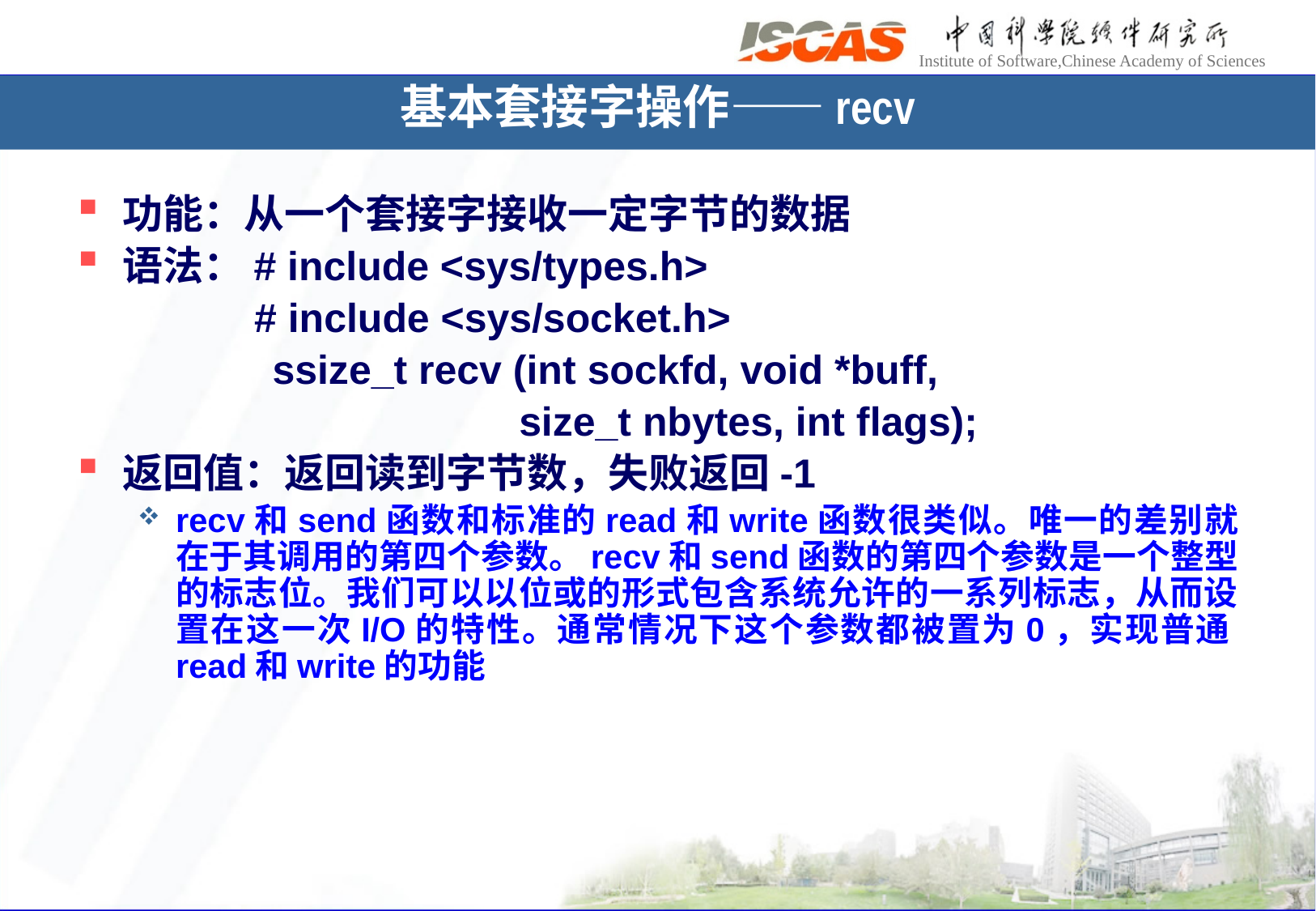

# 基本套接字操作——recv
功能：从一个套接字接收一定字节的数据
语法：# include <sys/types.h>
    　　　# include <sys/socket.h>
      　　　ssize_t recv (int sockfd, void *buff,
                                       size_t nbytes, int flags);
返回值：返回读到字节数，失败返回-1
recv和send函数和标准的read和write函数很类似。唯一的差别就在于其调用的第四个参数。recv和send函数的第四个参数是一个整型的标志位。我们可以以位或的形式包含系统允许的一系列标志，从而设置在这一次I/O的特性。通常情况下这个参数都被置为0，实现普通read和write的功能